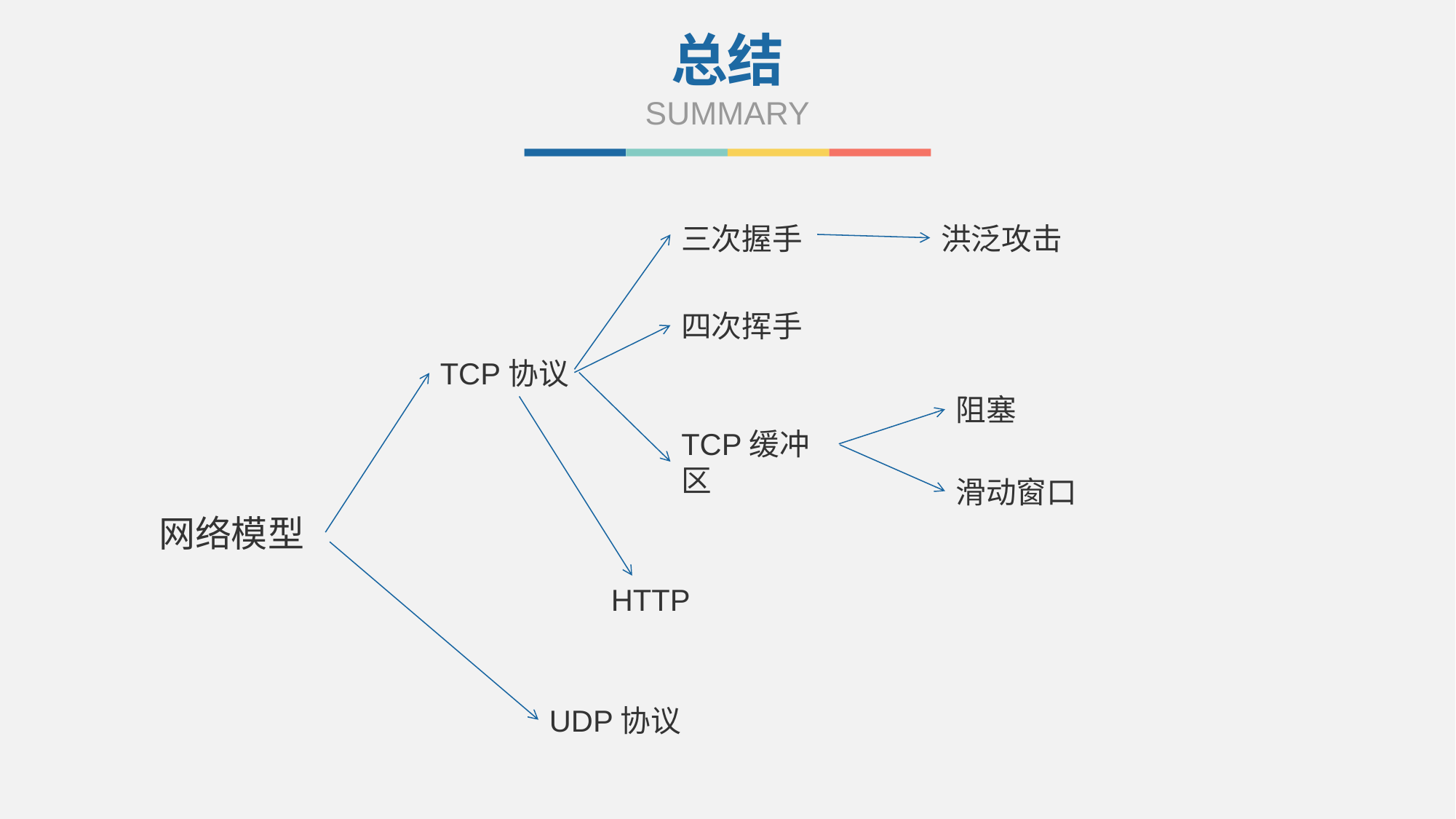

总结
SUMMARY

三次握手
洪泛攻击
四次挥手
TCP协议
阻塞
TCP缓冲区
滑动窗口
网络模型
HTTP
UDP协议